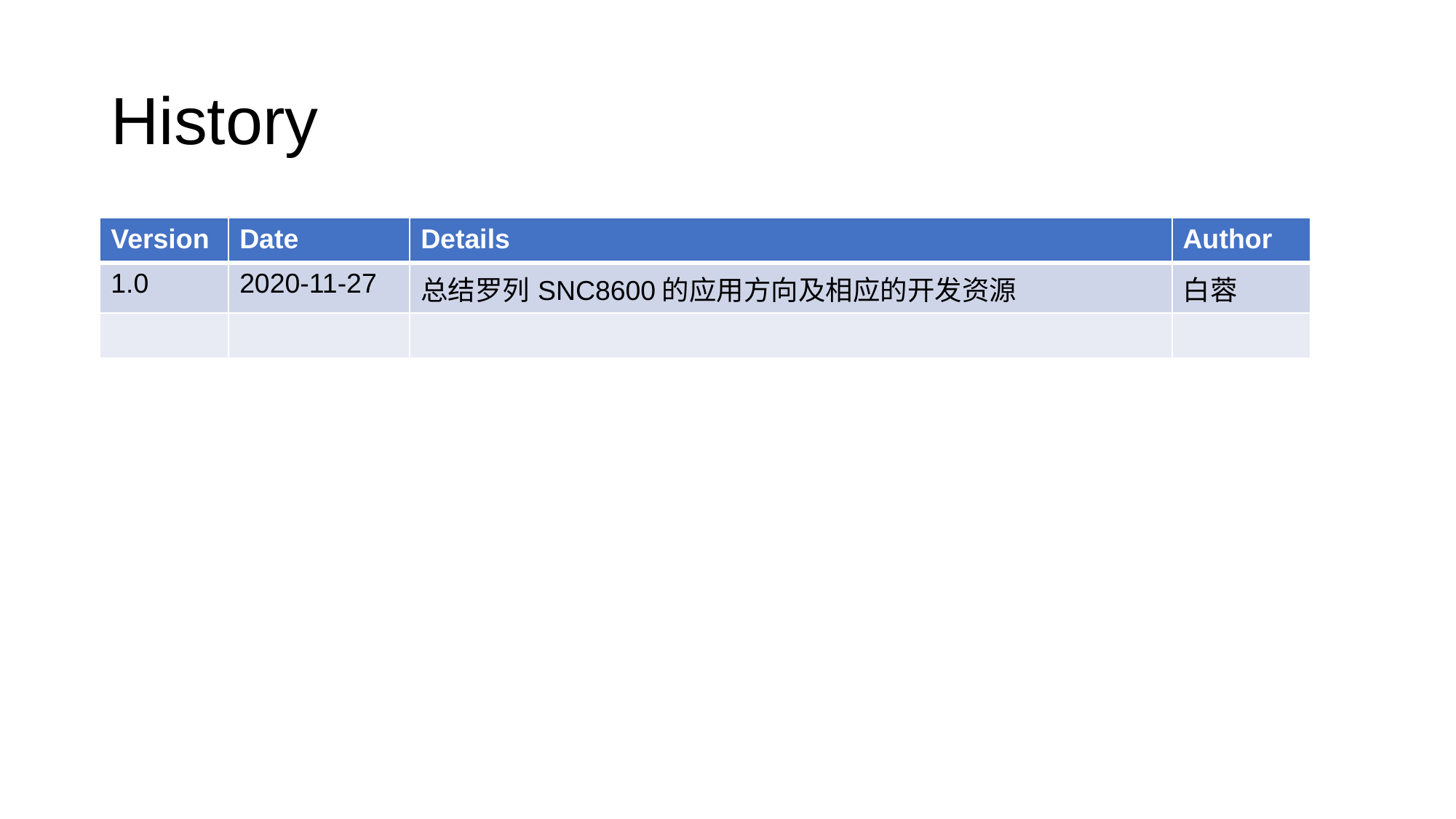

# History
| Version | Date | Details | Author |
| --- | --- | --- | --- |
| 1.0 | 2020-11-27 | 总结罗列SNC8600的应用方向及相应的开发资源 | 白蓉 |
|  |  |  |  |